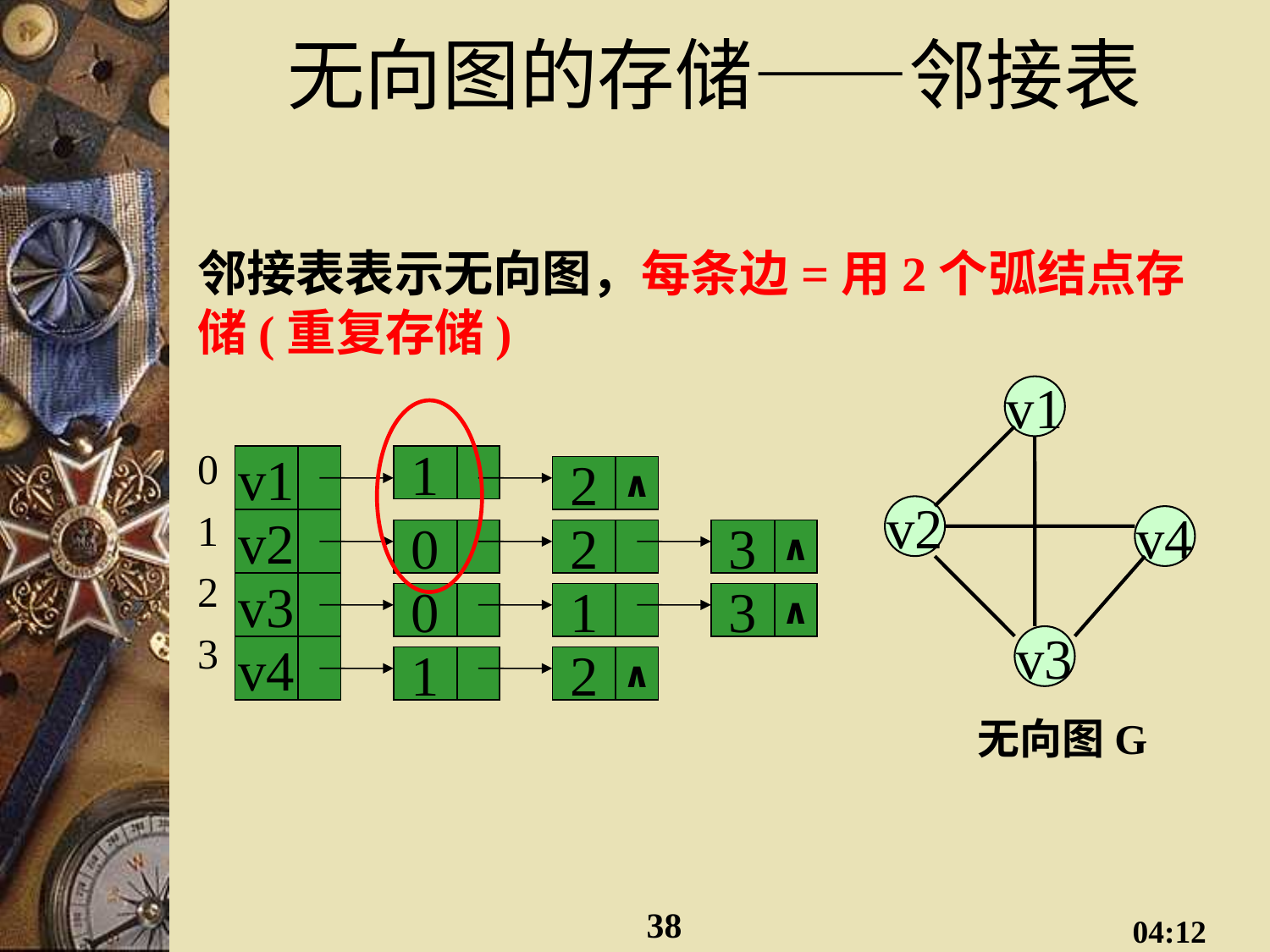

# 无向图的存储——邻接表
邻接表表示无向图，每条边=用2个弧结点存储(重复存储)
v1

v2
v4

v3
无向图G

0
1
2
3
v1

1

2
∧

v2

0

2

3
∧

v3

0

1

3
∧

v4

1

2
∧